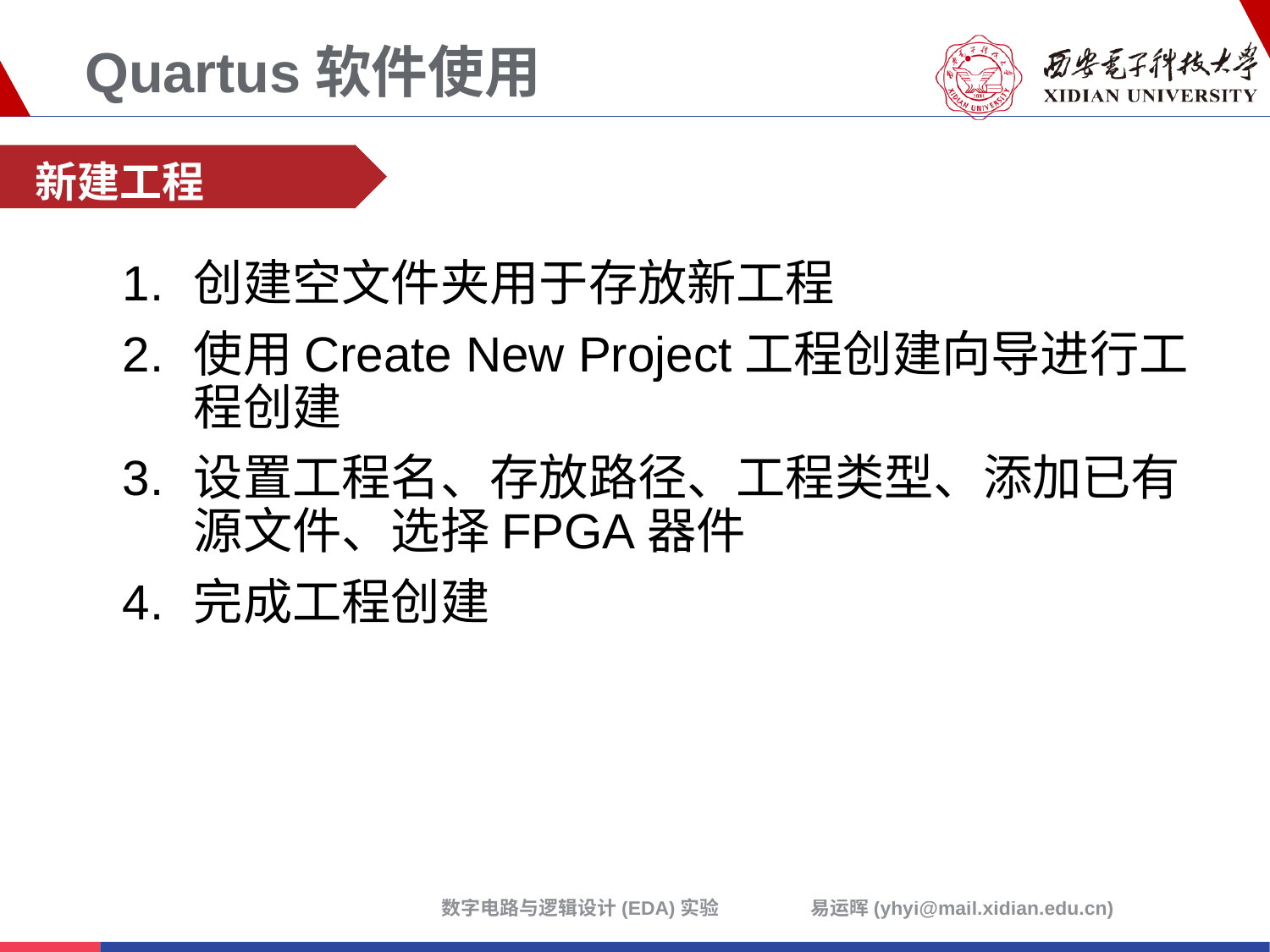

# Quartus软件使用
新建工程
创建空文件夹用于存放新工程
使用Create New Project工程创建向导进行工程创建
设置工程名、存放路径、工程类型、添加已有源文件、选择FPGA器件
完成工程创建